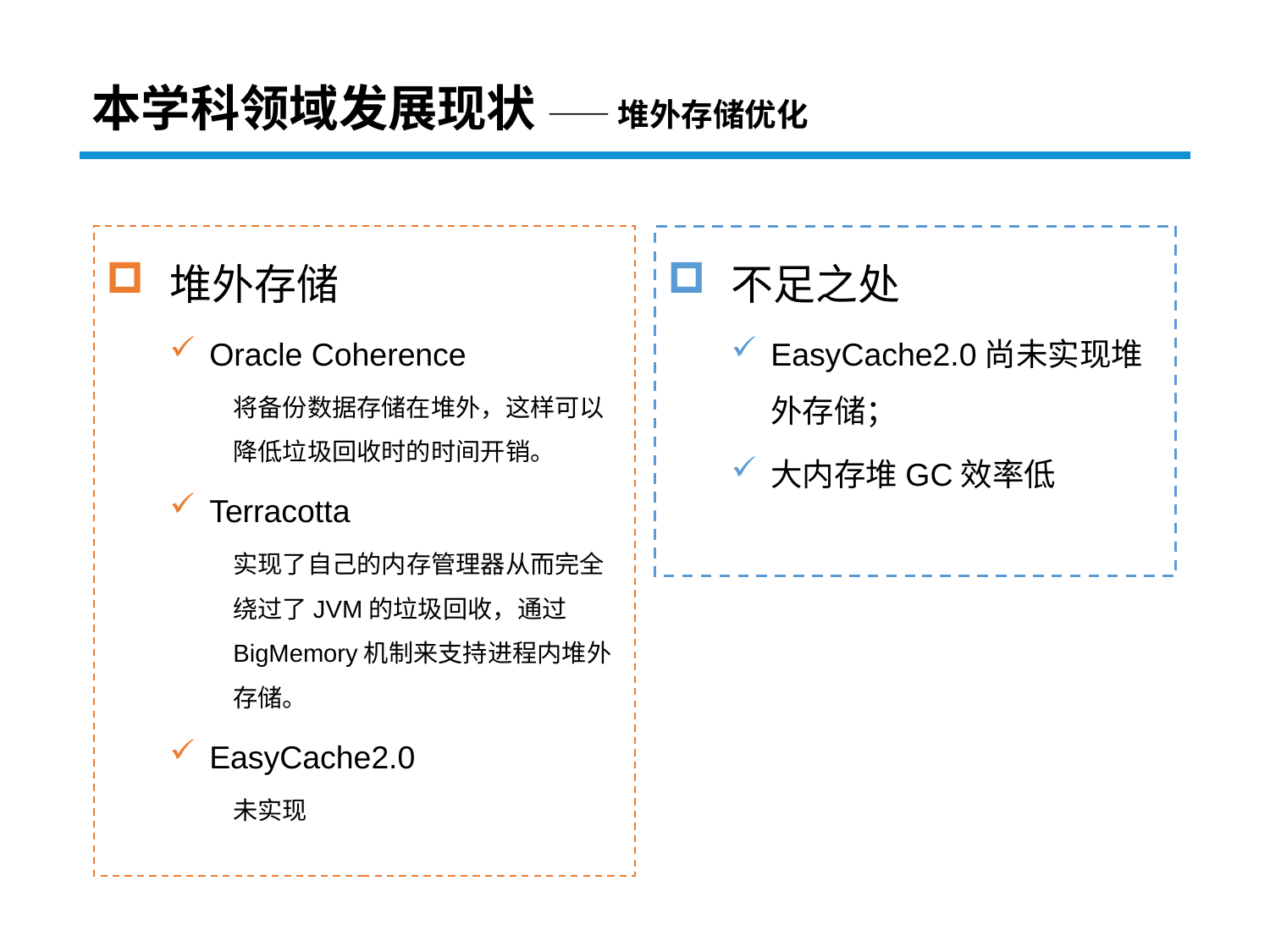

# 本学科领域发展现状 —— 堆外存储优化
堆外存储
Oracle Coherence
将备份数据存储在堆外，这样可以降低垃圾回收时的时间开销。
Terracotta
实现了自己的内存管理器从而完全绕过了JVM的垃圾回收，通过BigMemory机制来支持进程内堆外存储。
EasyCache2.0
未实现

不足之处
EasyCache2.0尚未实现堆外存储；
大内存堆GC效率低